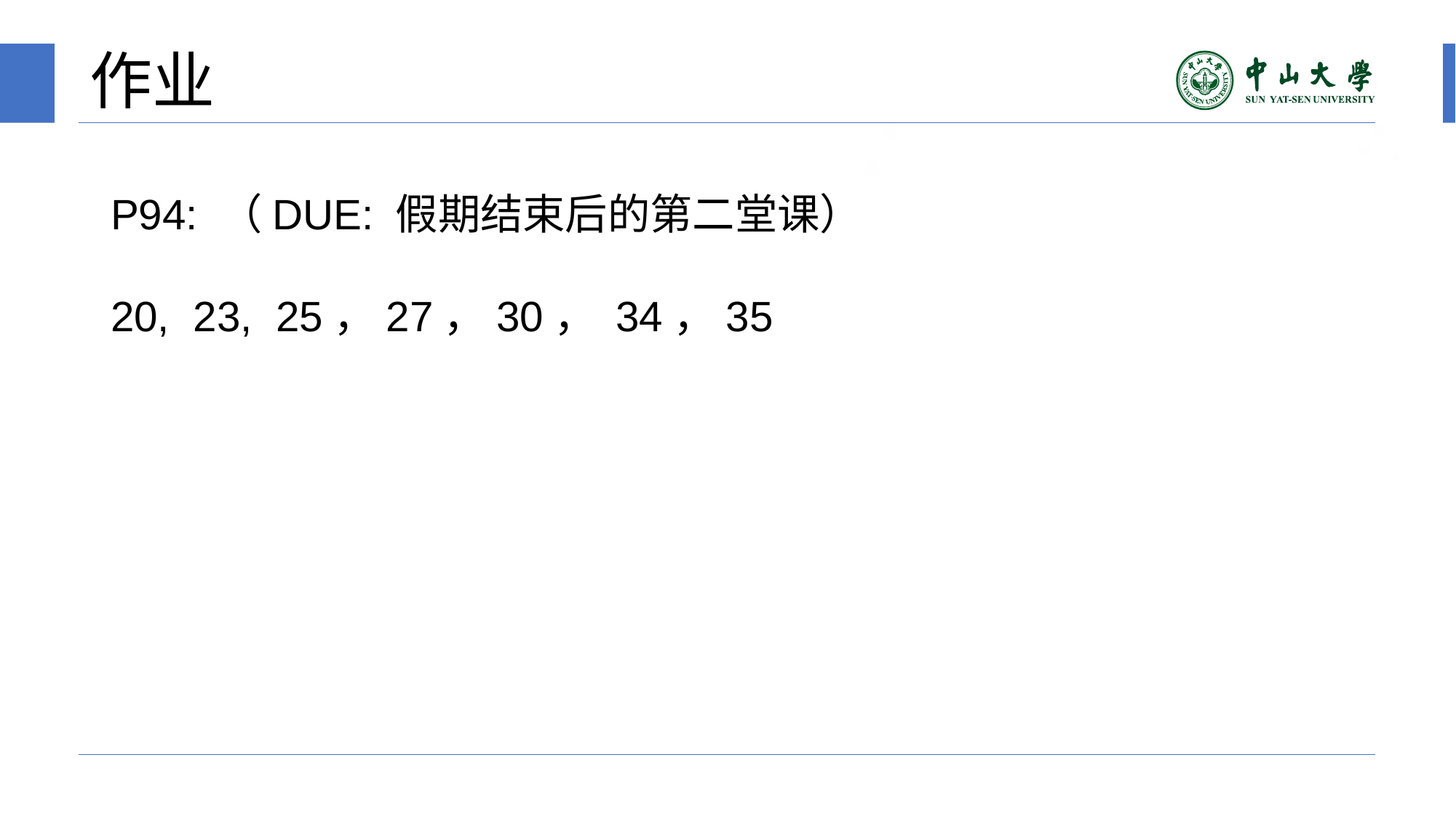

# 作业
P94: （DUE: 假期结束后的第二堂课）

20,  23,  25，27，30， 34，35